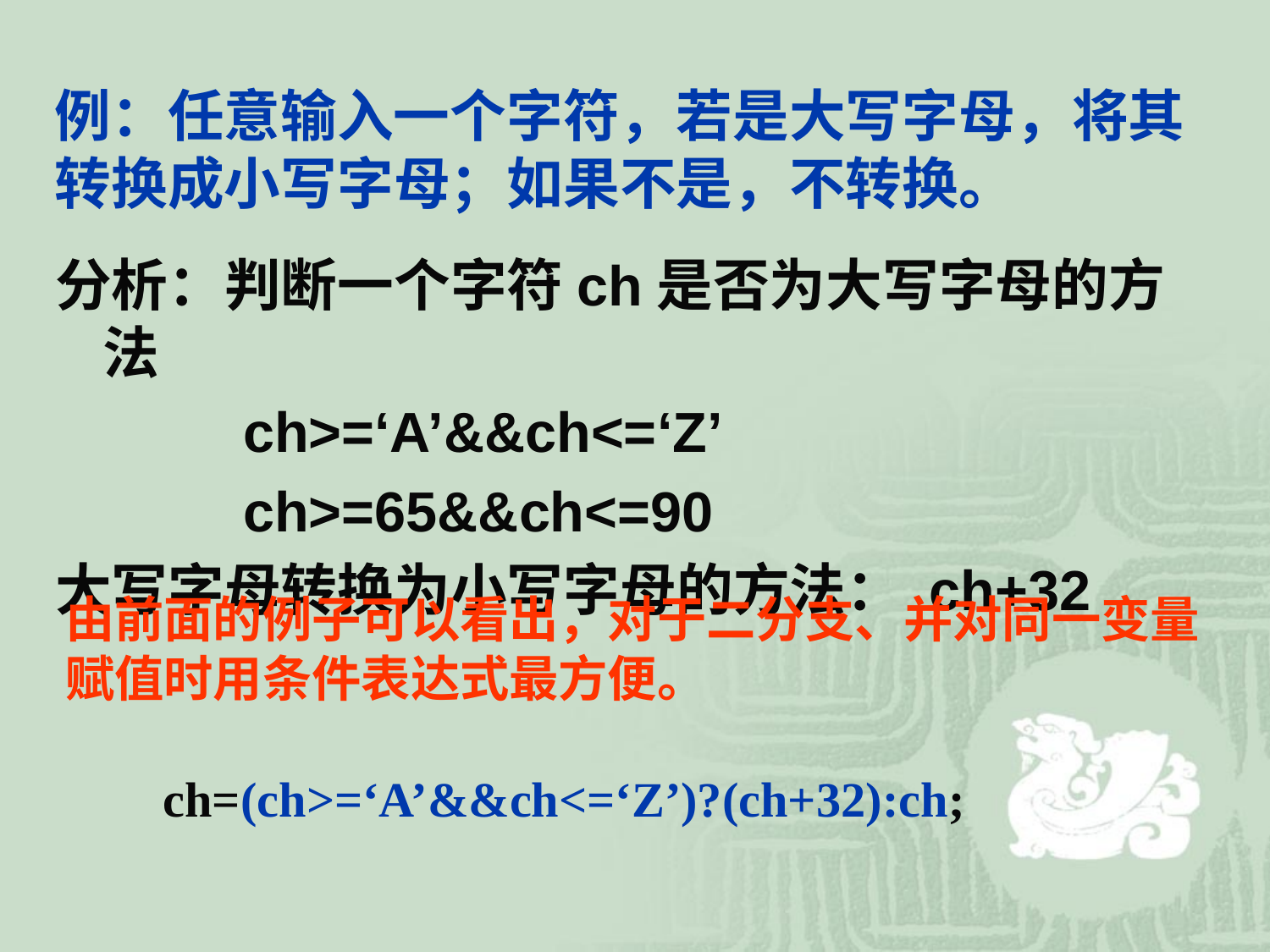

# 例：任意输入一个字符，若是大写字母，将其转换成小写字母；如果不是，不转换。
分析：判断一个字符ch是否为大写字母的方法
            ch>=‘A’&&ch<=‘Z’
            ch>=65&&ch<=90
大写字母转换为小写字母的方法： ch+32
由前面的例子可以看出，对于二分支、并对同一变量赋值时用条件表达式最方便。
ch=(ch>=‘A’&&ch<=‘Z’)?(ch+32):ch;